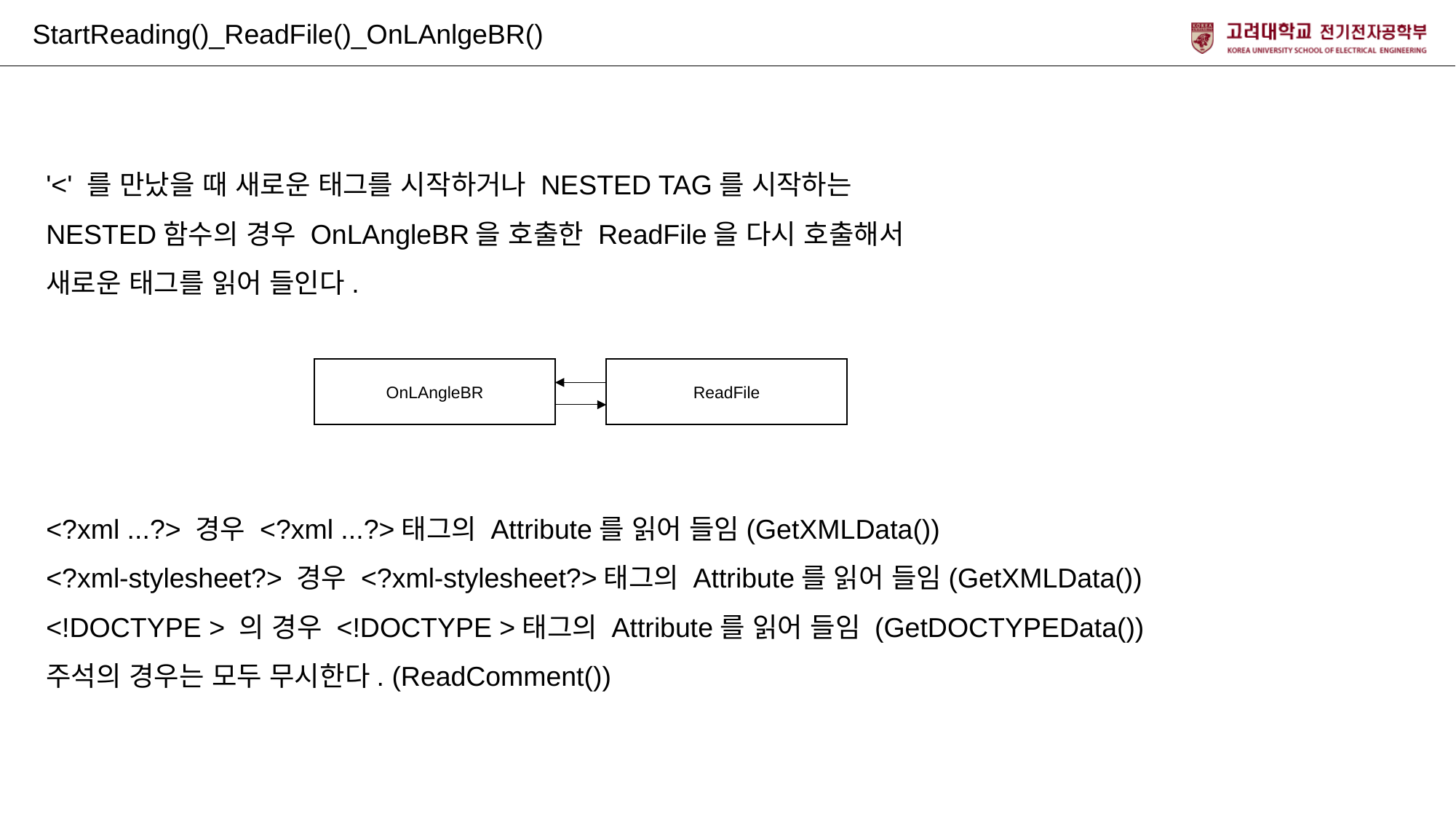

StartReading()_ReadFile()_OnLAnlgeBR()
'<' 를 만났을 때 새로운 태그를 시작하거나 NESTED TAG를 시작하는
NESTED함수의 경우 OnLAngleBR을 호출한 ReadFile을 다시 호출해서
새로운 태그를 읽어 들인다.

<?xml ...?> 경우 <?xml ...?>태그의 Attribute를 읽어 들임(GetXMLData())
<?xml-stylesheet?> 경우 <?xml-stylesheet?>태그의 Attribute를 읽어 들임(GetXMLData())
<!DOCTYPE > 의 경우 <!DOCTYPE >태그의 Attribute를 읽어 들임 (GetDOCTYPEData())
주석의 경우는 모두 무시한다. (ReadComment())
OnLAngleBR
ReadFile